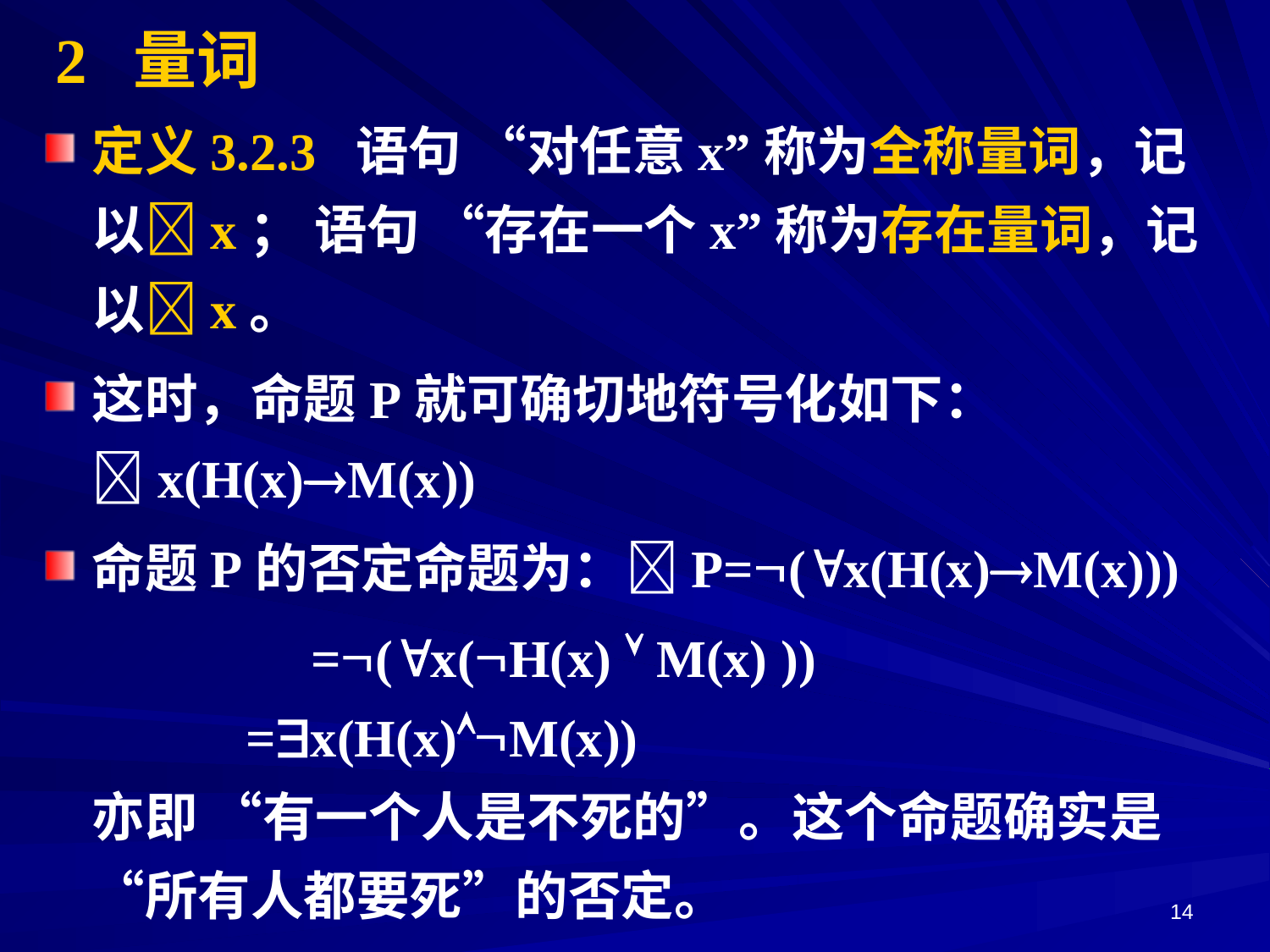

# 2  量词
定义3.2.3  语句 “对任意x”称为全称量词，记以∀x； 语句 “存在一个x”称为存在量词，记以∃x。
这时，命题P就可确切地符号化如下：	∀x(H(x)→M(x))
命题P的否定命题为：¬P=¬(∀x(H(x)→M(x)))
                    =¬(∀x(¬H(x) ∨ M(x) ))
	  =∃x(H(x)∧¬M(x))
亦即 “有一个人是不死的”。这个命题确实是 “所有人都要死”的否定。
14